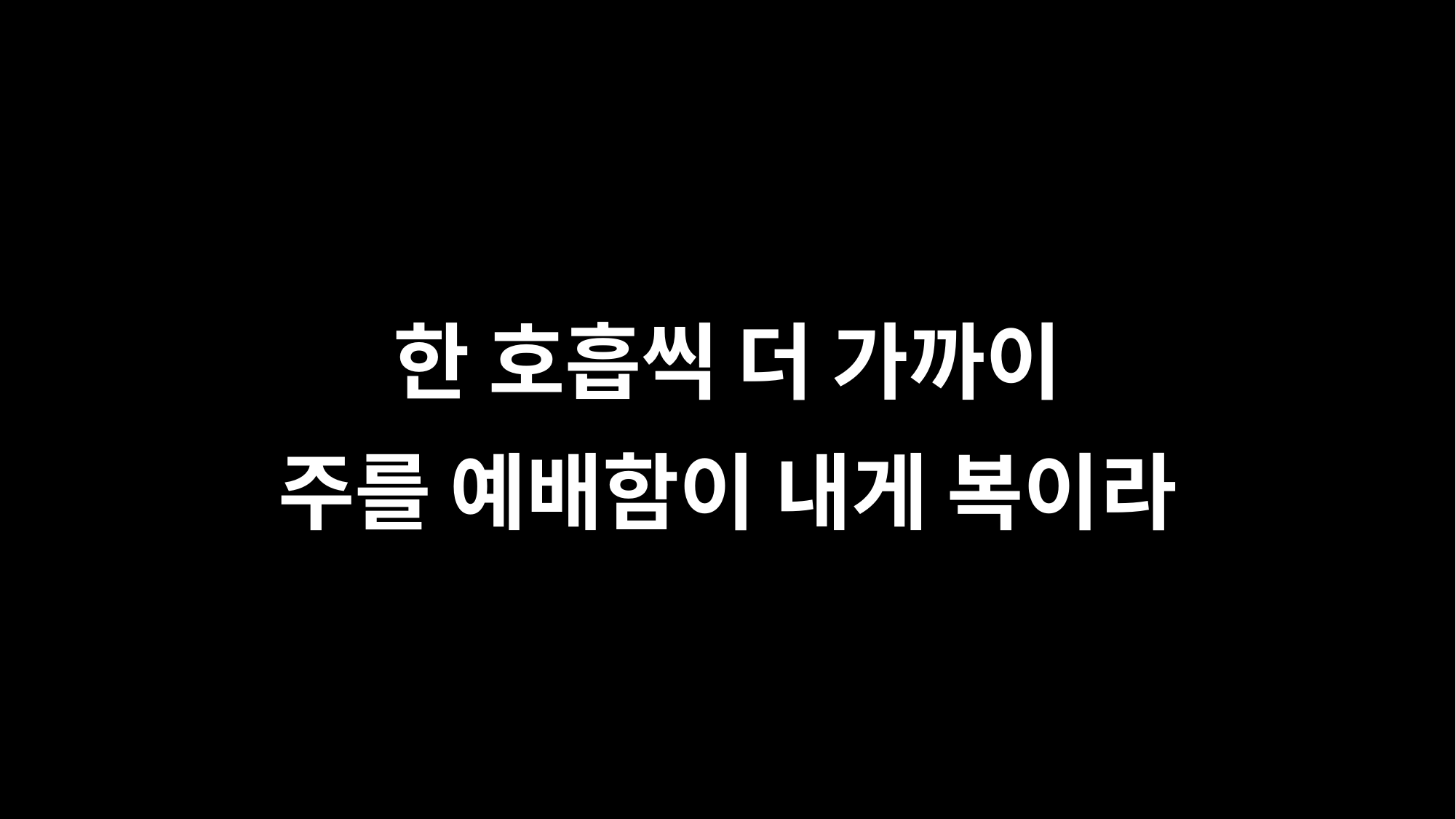

한 호흡씩 더 가까이
주를 예배함이 내게 복이라